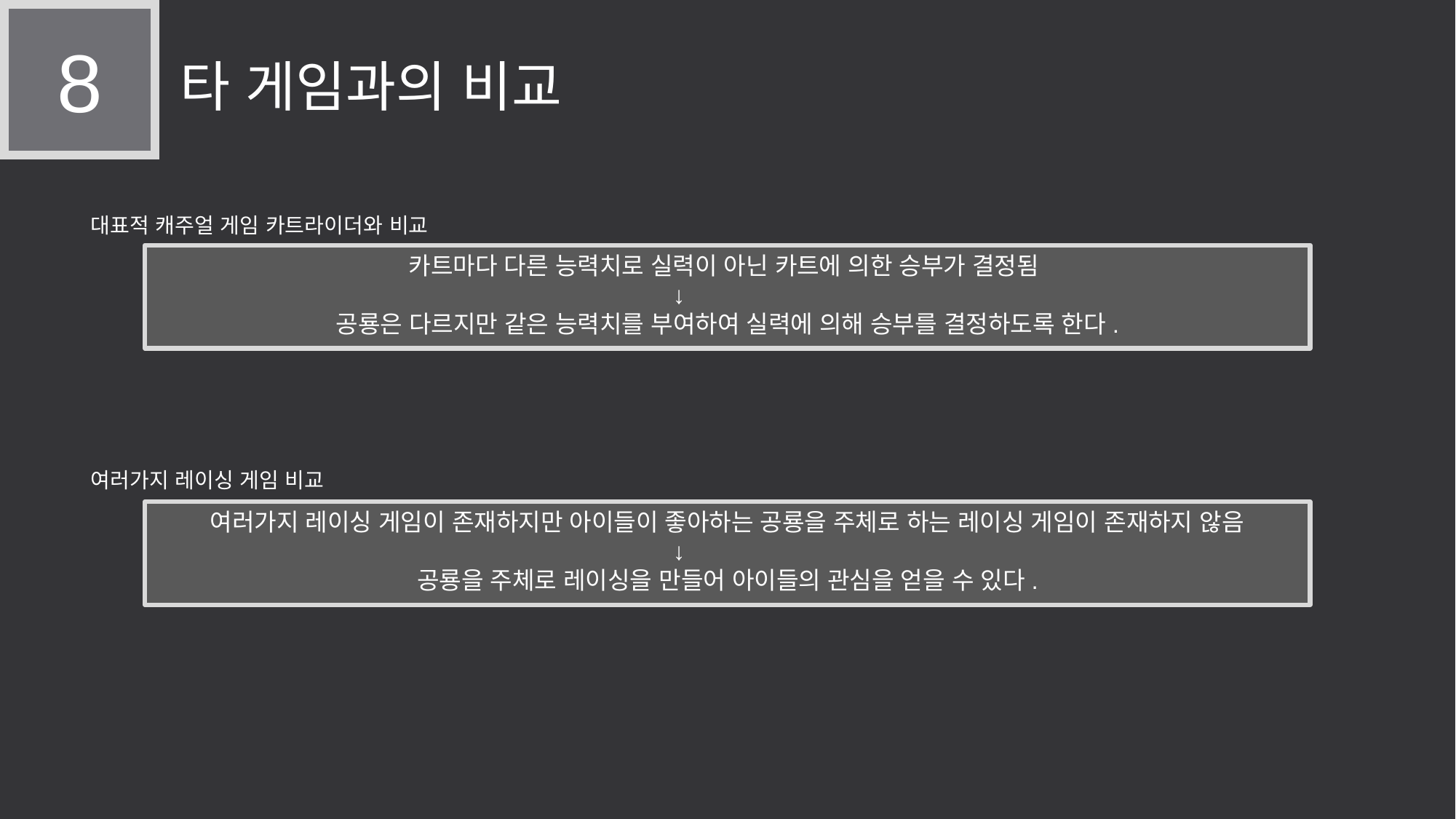

8
타 게임과의 비교
대표적 캐주얼 게임 카트라이더와 비교
카트마다 다른 능력치로 실력이 아닌 카트에 의한 승부가 결정됨
↓
공룡은 다르지만 같은 능력치를 부여하여 실력에 의해 승부를 결정하도록 한다.
여러가지 레이싱 게임 비교
여러가지 레이싱 게임이 존재하지만 아이들이 좋아하는 공룡을 주체로 하는 레이싱 게임이 존재하지 않음
↓
공룡을 주체로 레이싱을 만들어 아이들의 관심을 얻을 수 있다.